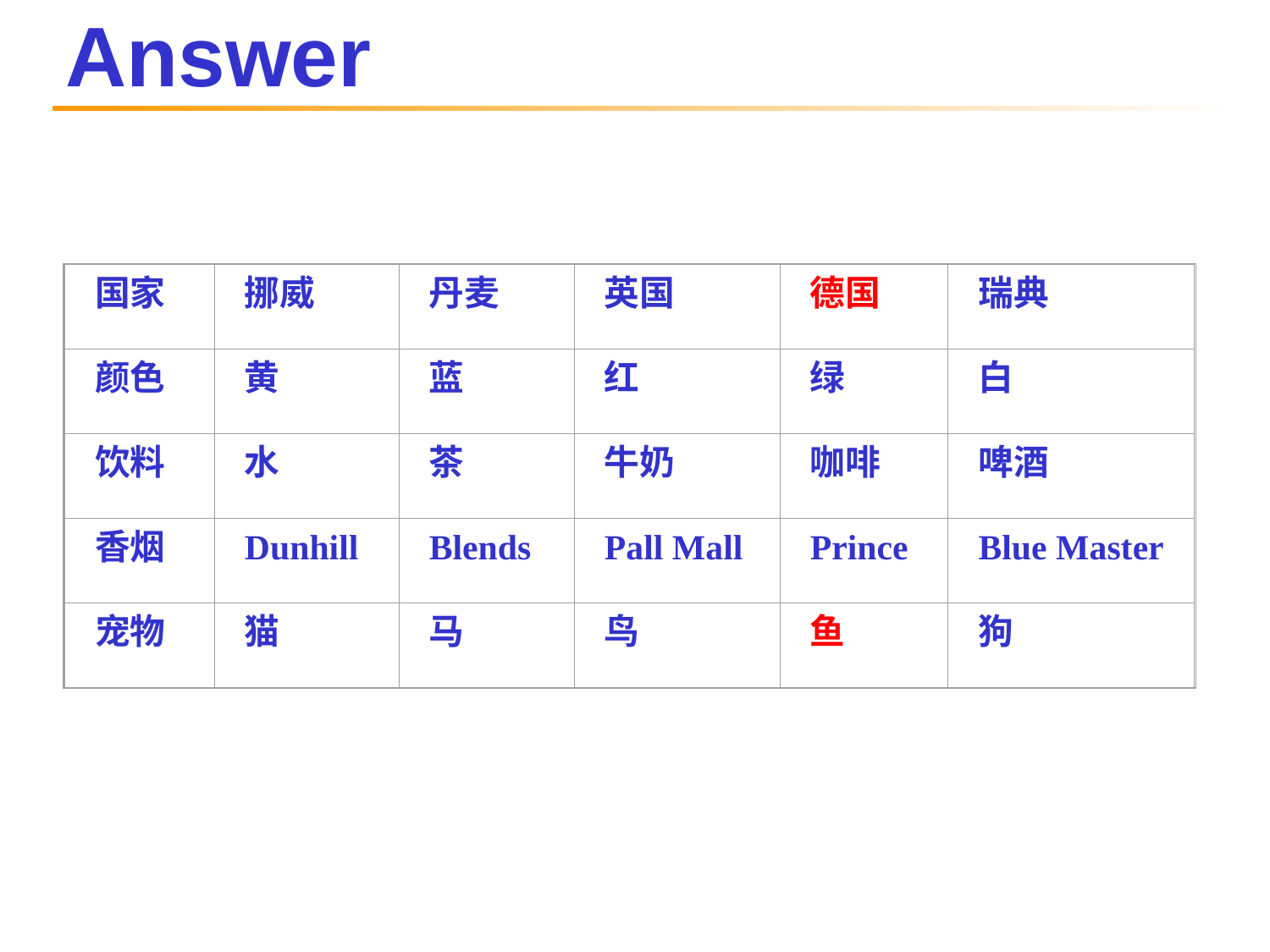

# Answer

国家

挪威

丹麦

英国

德国

瑞典

颜色

黄

蓝

红

绿

白

饮料

水

茶

牛奶

咖啡

啤酒

香烟

Dunhill

Blends

Pall Mall

Prince

Blue Master

宠物

猫

马

鸟

鱼

狗